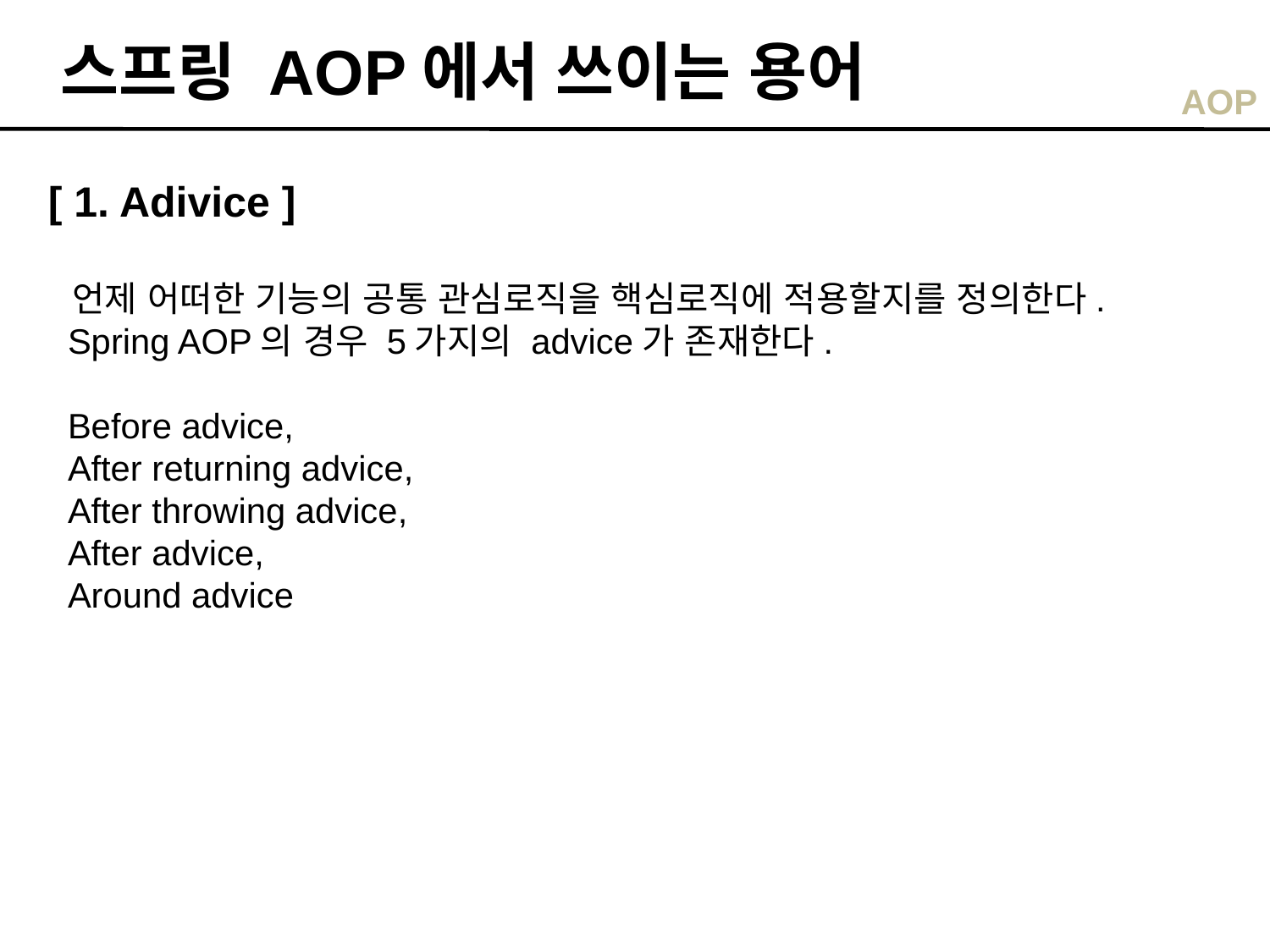

스프링 AOP에서 쓰이는 용어
AOP
[ 1. Adivice ]

  언제 어떠한 기능의 공통 관심로직을 핵심로직에 적용할지를 정의한다.
  Spring AOP의 경우 5가지의 advice가 존재한다.

  Before advice,
  After returning advice,
  After throwing advice,
  After advice,
  Around advice